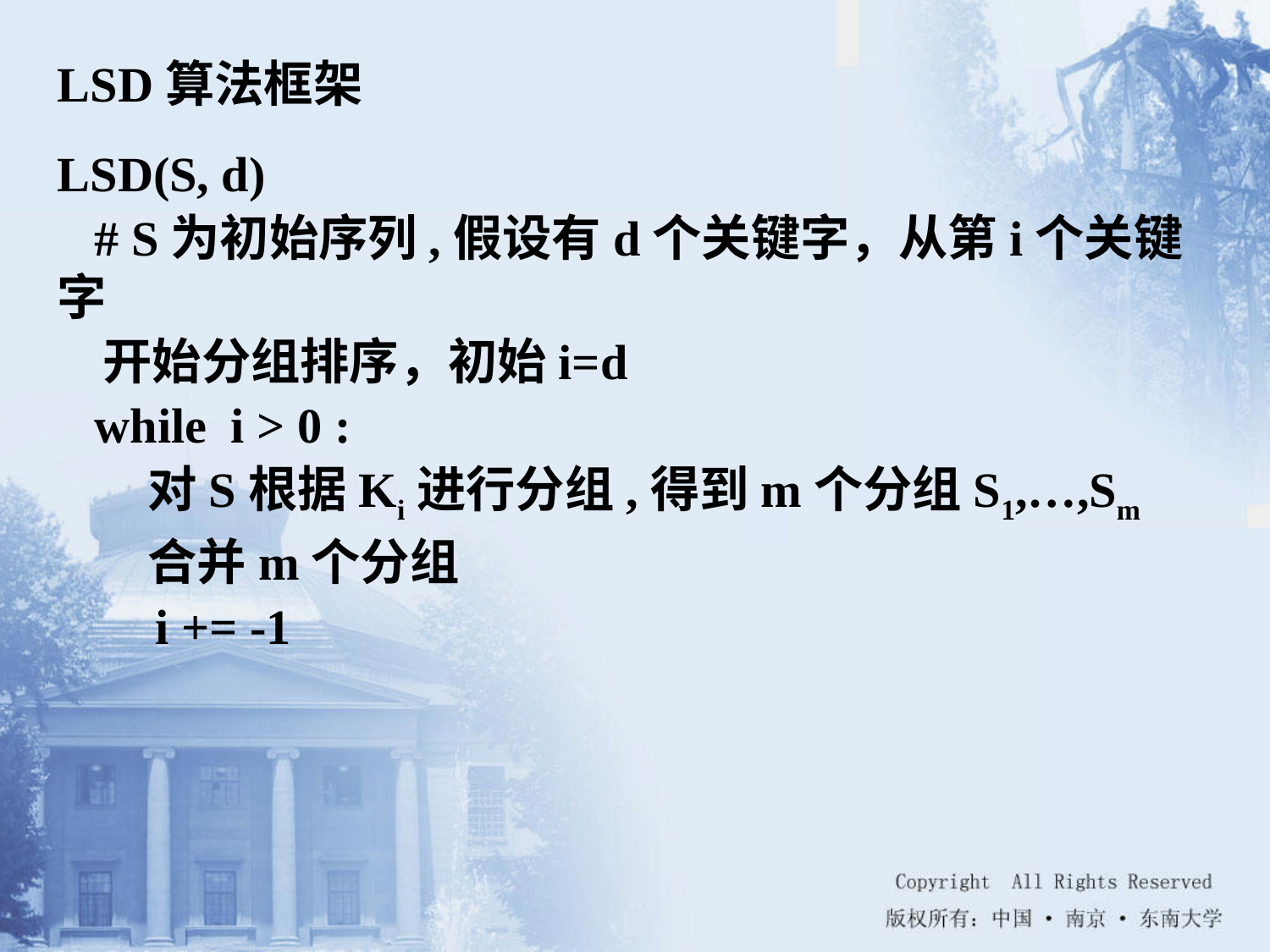

LSD算法框架
LSD(S, d)
   # S为初始序列,假设有d个关键字，从第i个关键字
   开始分组排序，初始i=d
   while  i > 0 :
       对S根据Ki进行分组,得到m个分组S1,…,Sm
       合并m个分组
        i += -1